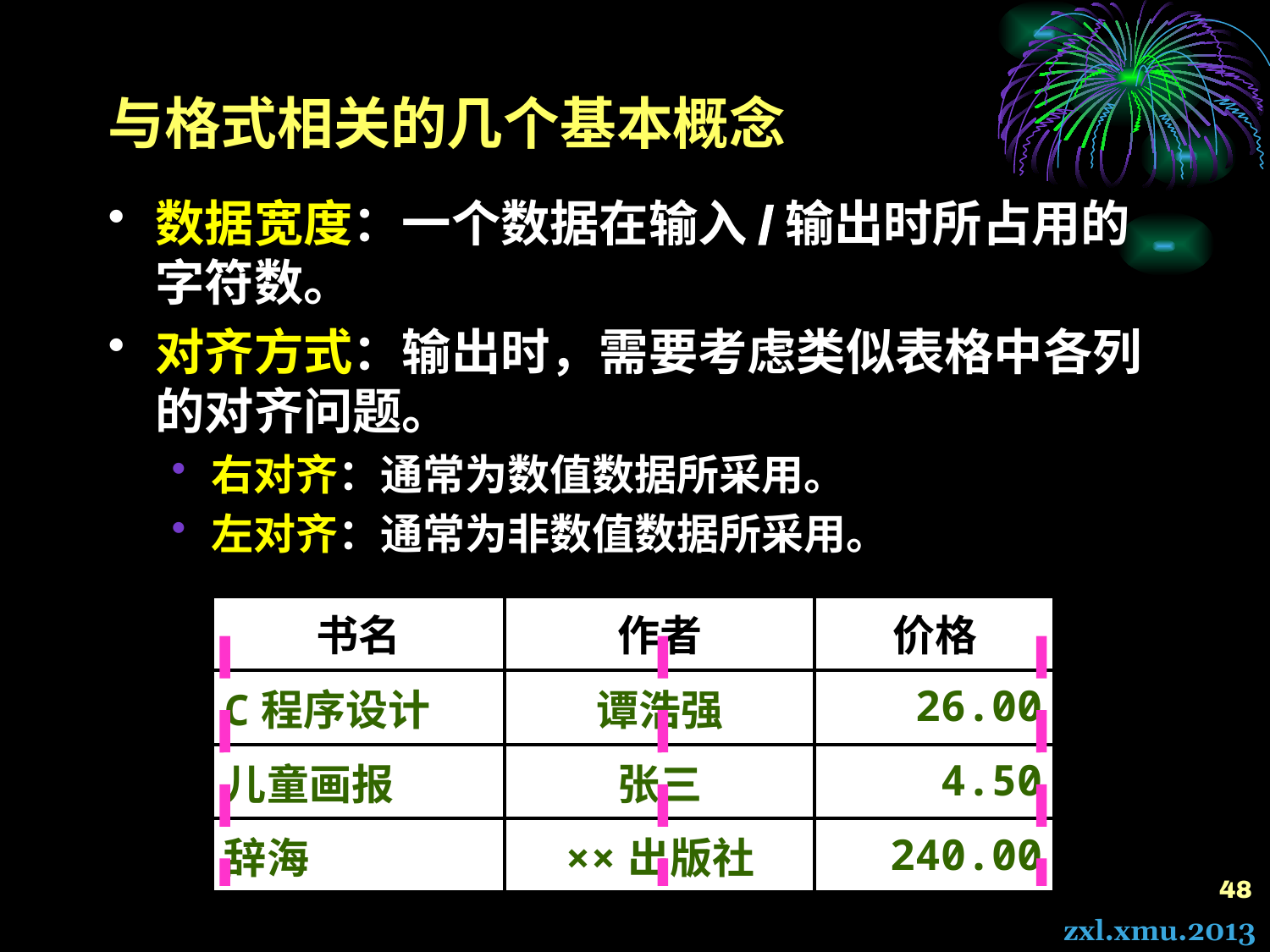

# 与格式相关的几个基本概念
数据宽度：一个数据在输入/输出时所占用的字符数。
对齐方式：输出时，需要考虑类似表格中各列的对齐问题。
右对齐：通常为数值数据所采用。
左对齐：通常为非数值数据所采用。
| 书名 | 作者 | 价格 |
| --- | --- | --- |
| C程序设计 | 谭浩强 | 26.00 |
| 儿童画报 | 张三 | 4.50 |
| 辞海 | ××出版社 | 240.00 |

48